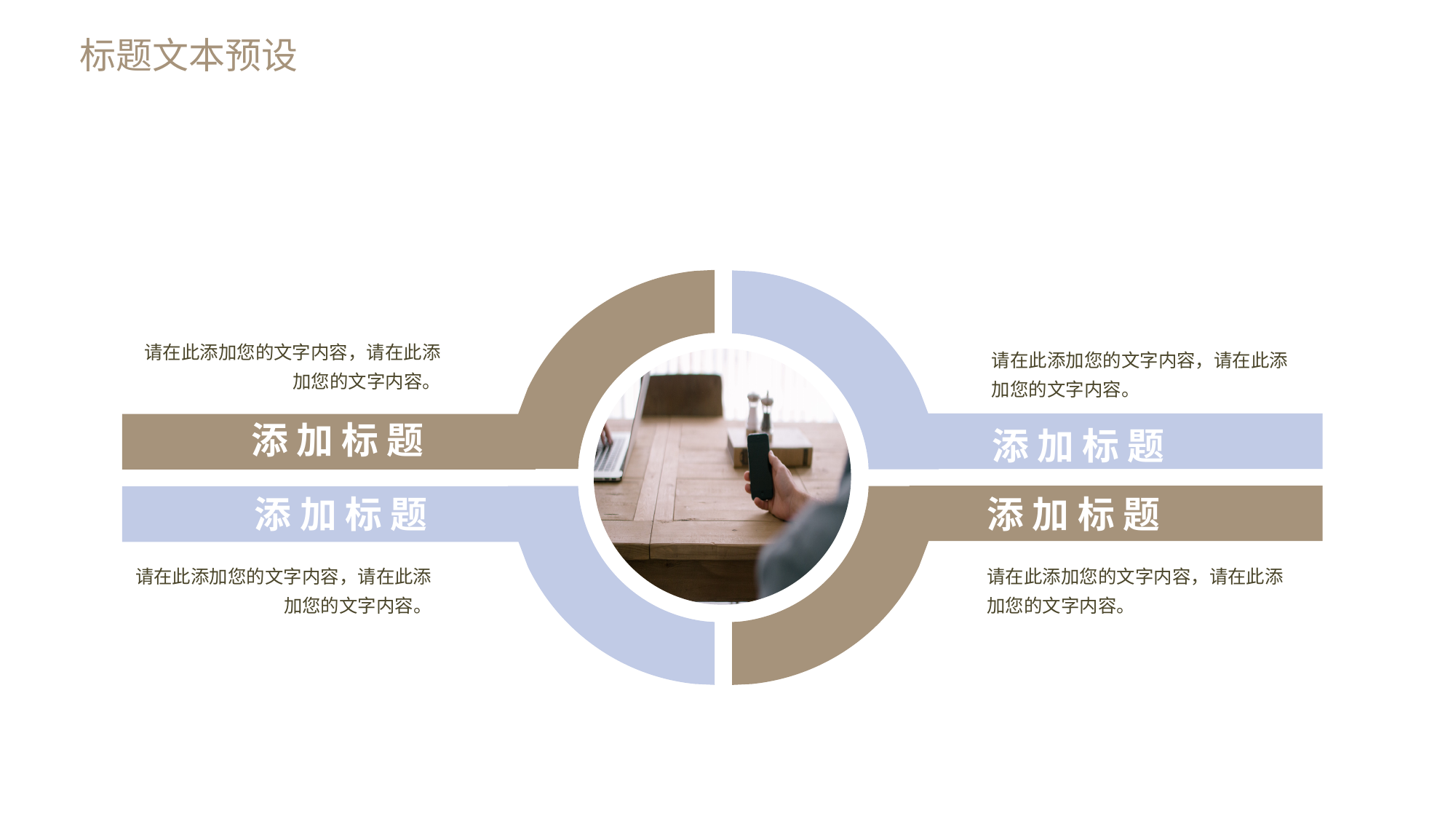

标题文本预设

请在此添加您的文字内容，请在此添加您的文字内容。
请在此添加您的文字内容，请在此添加您的文字内容。

添 加 标 题
添 加 标 题

添 加 标 题
添 加 标 题

请在此添加您的文字内容，请在此添加您的文字内容。
请在此添加您的文字内容，请在此添加您的文字内容。